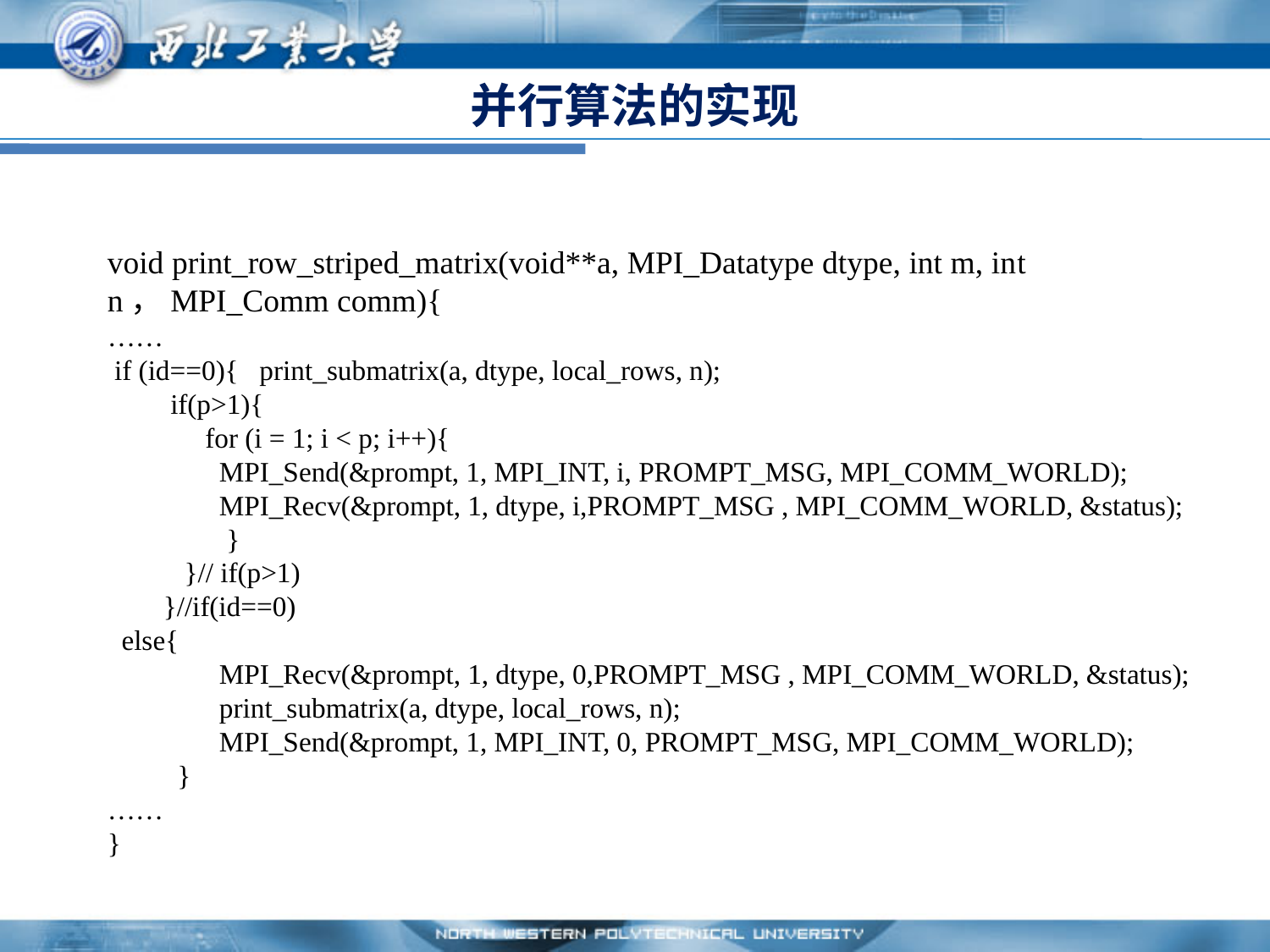

# 并行算法的实现

void print_row_striped_matrix(void**a, MPI_Datatype dtype, int m, int n，MPI_Comm comm){
……
 if (id==0){   print_submatrix(a, dtype, local_rows, n);
         if(p>1){
              for (i = 1; i < p; i++){
                MPI_Send(&prompt, 1, MPI_INT, i, PROMPT_MSG, MPI_COMM_WORLD);
                MPI_Recv(&prompt, 1, dtype, i,PROMPT_MSG , MPI_COMM_WORLD, &status);
                 }
           }// if(p>1)
        }//if(id==0)
  else{
                MPI_Recv(&prompt, 1, dtype, 0,PROMPT_MSG , MPI_COMM_WORLD, &status);
                print_submatrix(a, dtype, local_rows, n);
                MPI_Send(&prompt, 1, MPI_INT, 0, PROMPT_MSG, MPI_COMM_WORLD);
          }
……
}